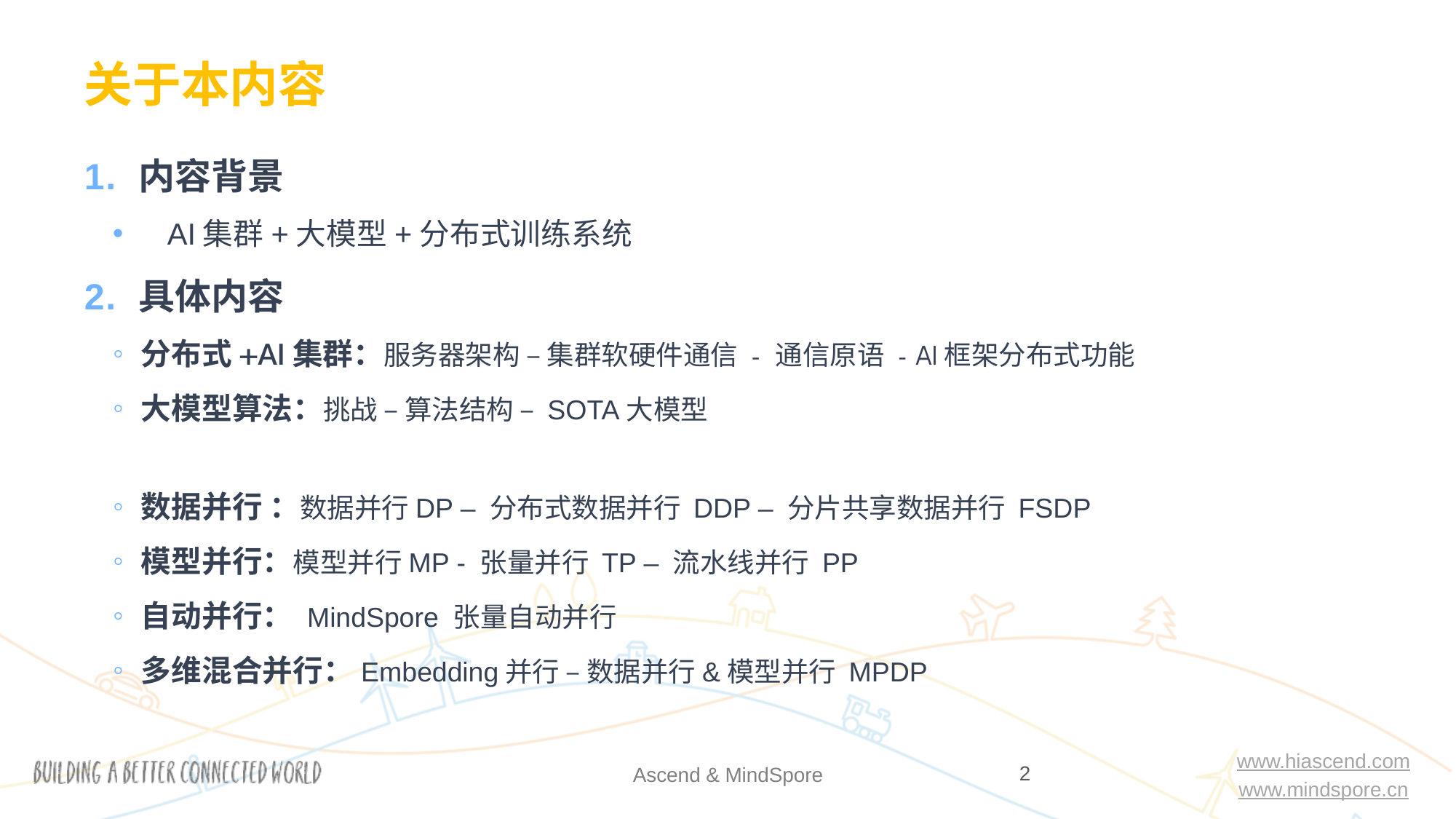

关于本内容
内容背景
AI集群+大模型+分布式训练系统
具体内容
分布式+AI集群：服务器架构 – 集群软硬件通信 - 通信原语 - AI框架分布式功能
大模型算法：挑战 – 算法结构 – SOTA大模型

数据并行 ：数据并行DP – 分布式数据并行 DDP – 分片共享数据并行 FSDP
模型并行：模型并行MP - 张量并行 TP – 流水线并行 PP
自动并行： MindSpore 张量自动并行
多维混合并行：Embedding并行 – 数据并行&模型并行 MPDP